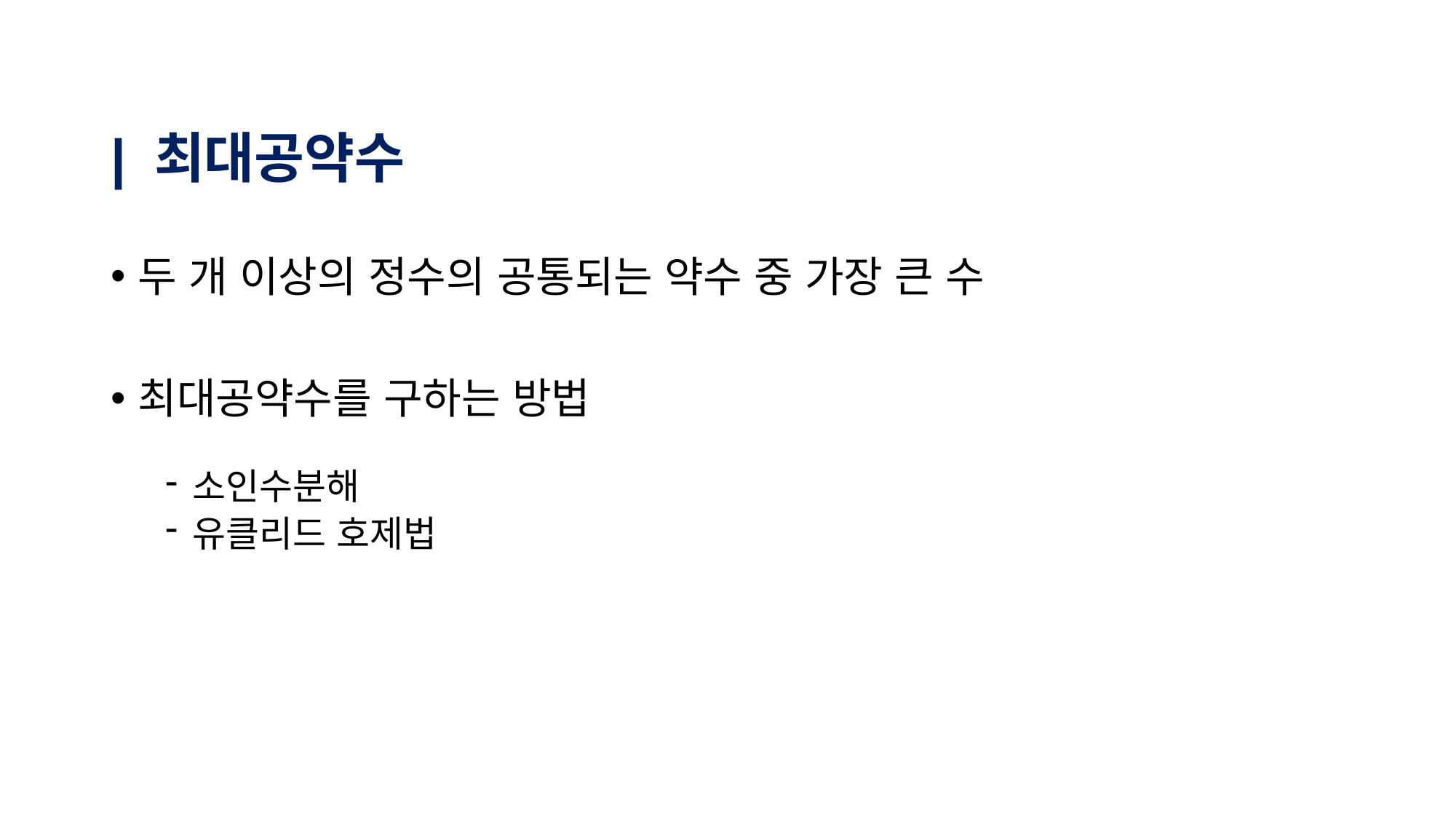

# | 최대공약수
두 개 이상의 정수의 공통되는 약수 중 가장 큰 수

최대공약수를 구하는 방법

소인수분해
유클리드 호제법